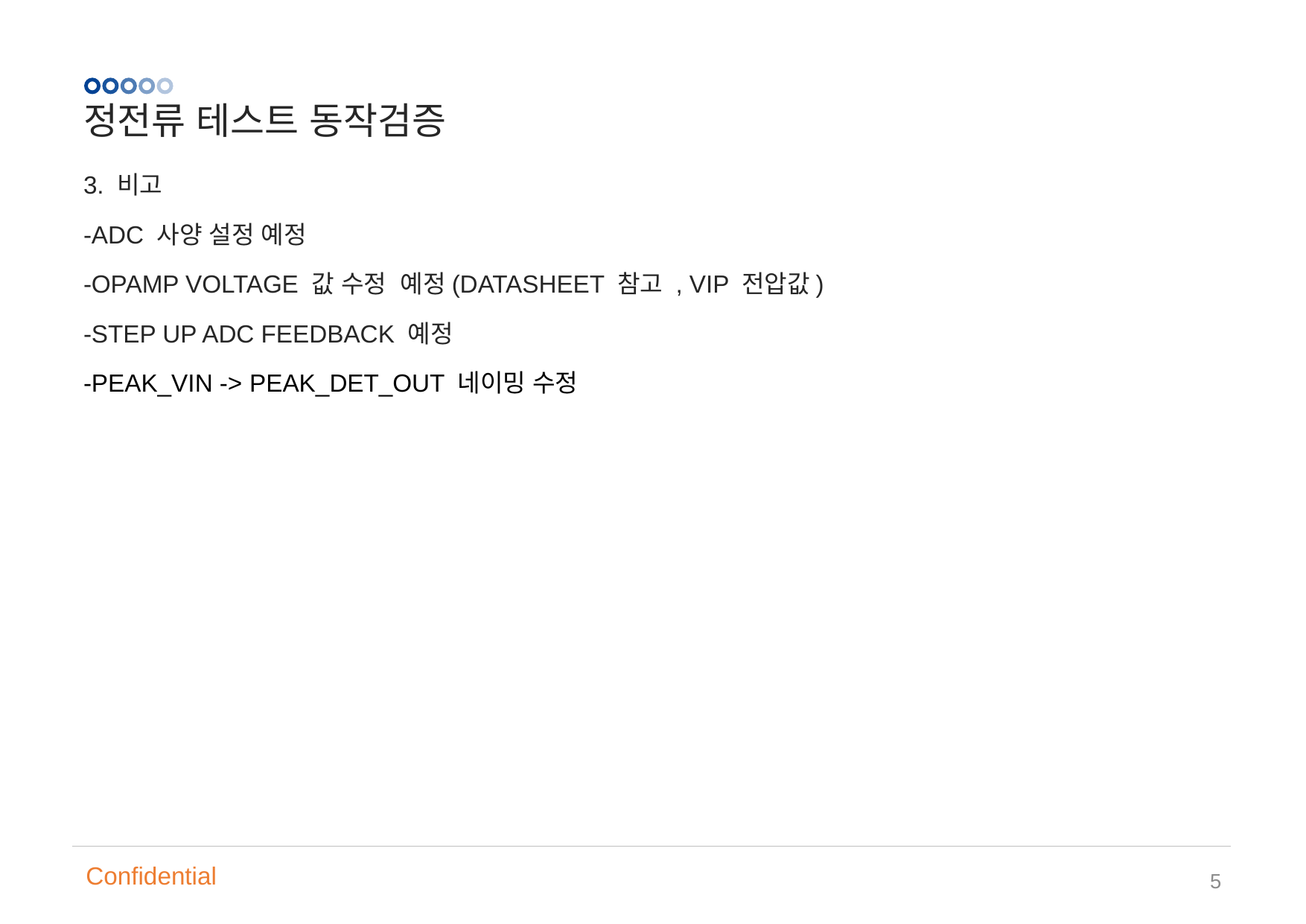

정전류 테스트 동작검증
3. 비고
-ADC 사양 설정 예정
-OPAMP VOLTAGE 값 수정  예정(DATASHEET 참고 , VIP 전압값)
-STEP UP ADC FEEDBACK 예정
-PEAK_VIN -> PEAK_DET_OUT 네이밍 수정

5